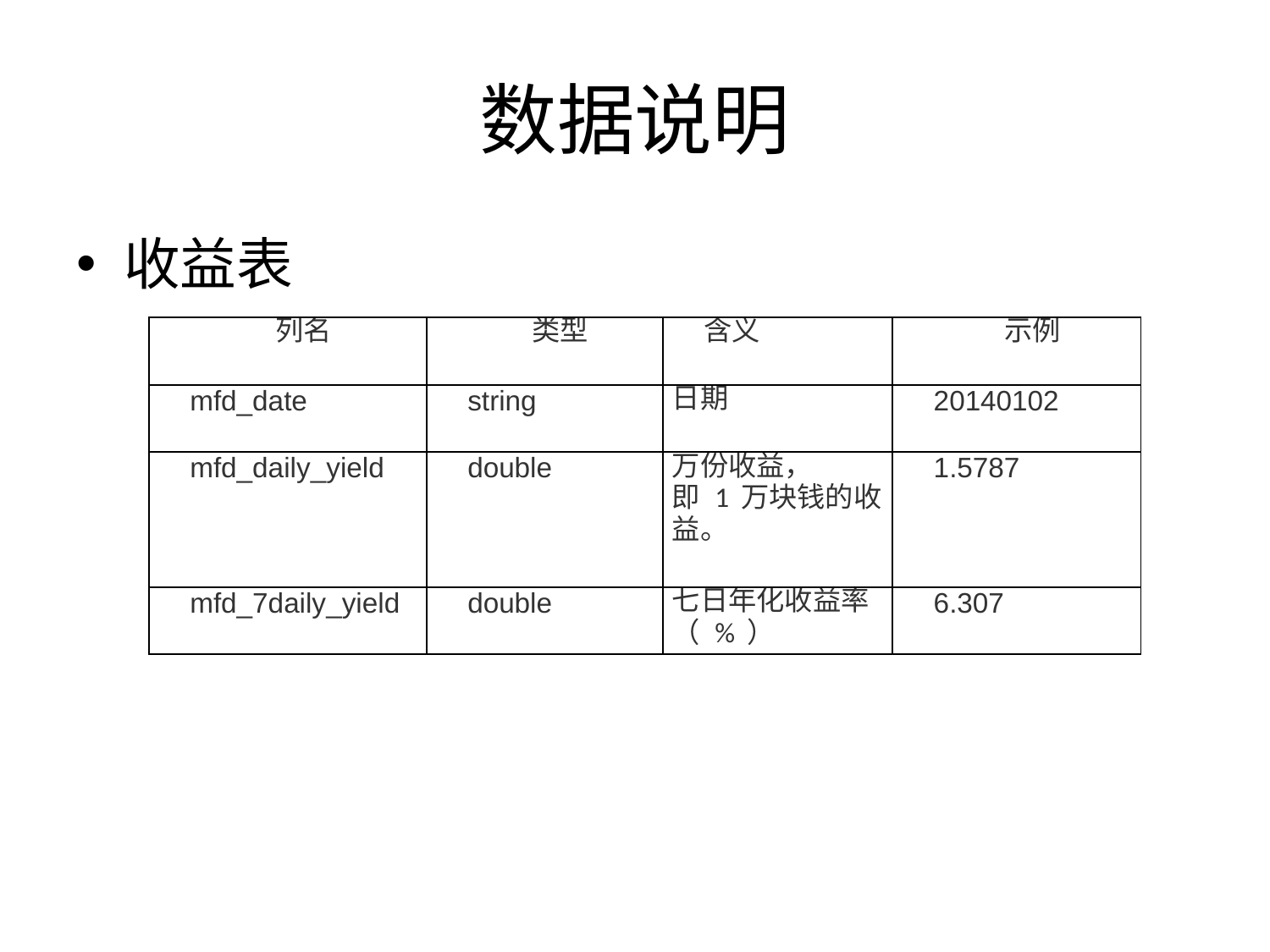

# 数据说明
收益表
| 列名 | 类型 | 含义 | 示例 |
| --- | --- | --- | --- |
| mfd\_date | string | 日期 | 20140102 |
| mfd\_daily\_yield | double | 万份收益，即 1 万块钱的收益。 | 1.5787 |
| mfd\_7daily\_yield | double | 七日年化收益率（ % ） | 6.307 |